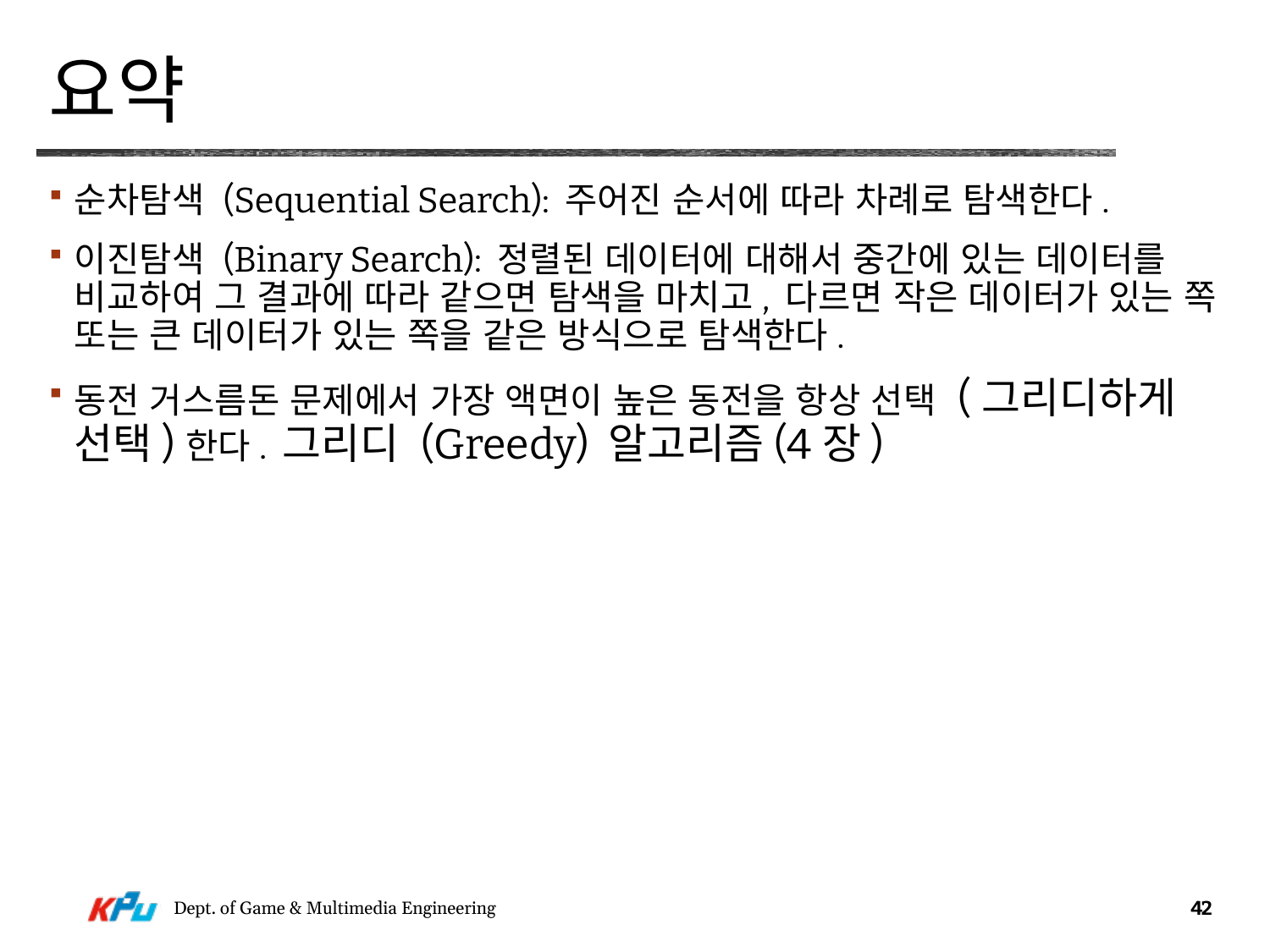

# 요약
순차탐색 (Sequential Search): 주어진 순서에 따라 차례로 탐색한다.
이진탐색 (Binary Search): 정렬된 데이터에 대해서 중간에 있는 데이터를 비교하여 그 결과에 따라 같으면 탐색을 마치고, 다르면 작은 데이터가 있는 쪽 또는 큰 데이터가 있는 쪽을 같은 방식으로 탐색한다.
동전 거스름돈 문제에서 가장 액면이 높은 동전을 항상 선택 (그리디하게 선택)한다. 그리디 (Greedy) 알고리즘(4장)
Dept. of Game & Multimedia Engineering
42